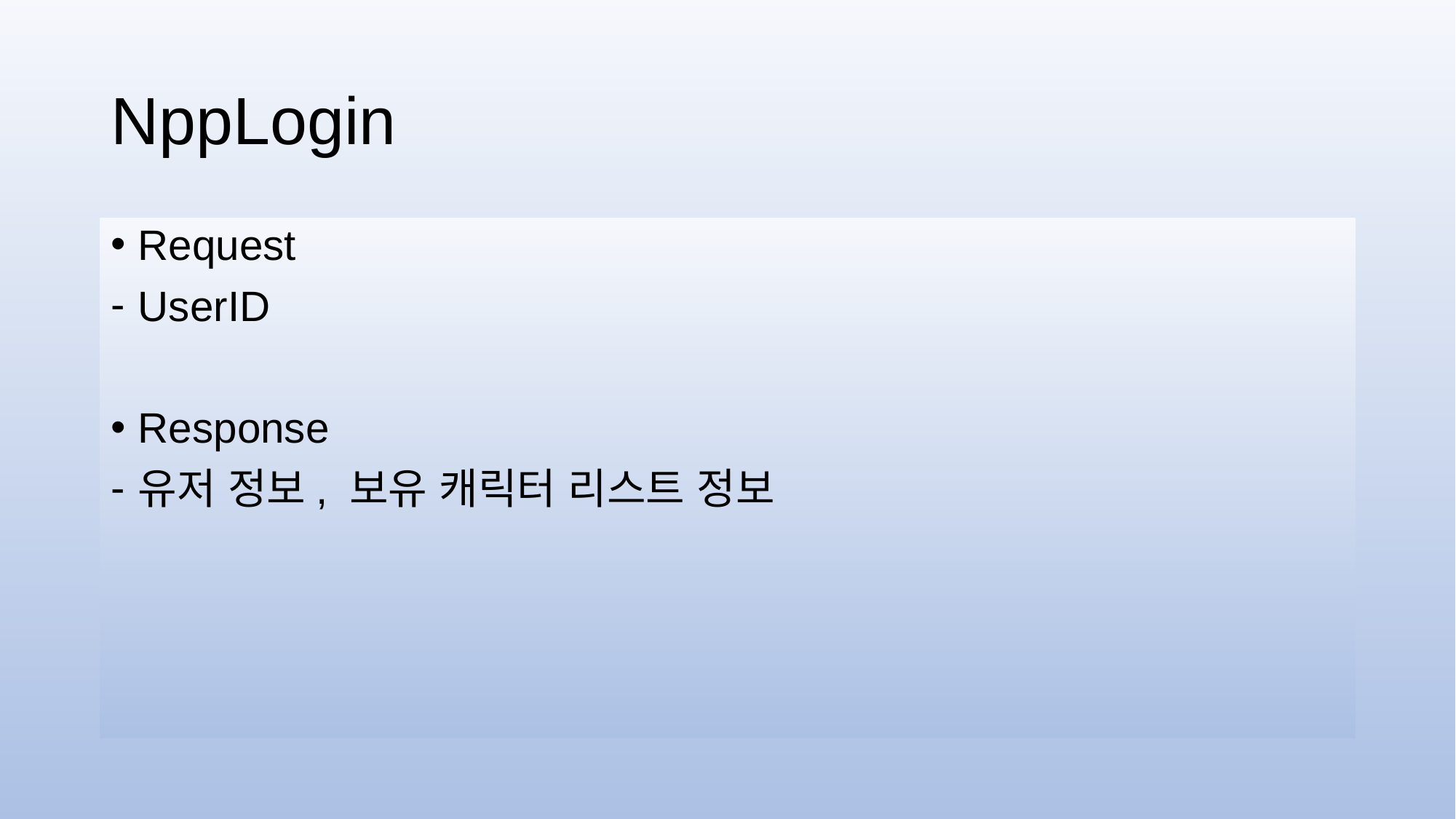

# NppLogin
Request
UserID

Response
유저 정보, 보유 캐릭터 리스트 정보